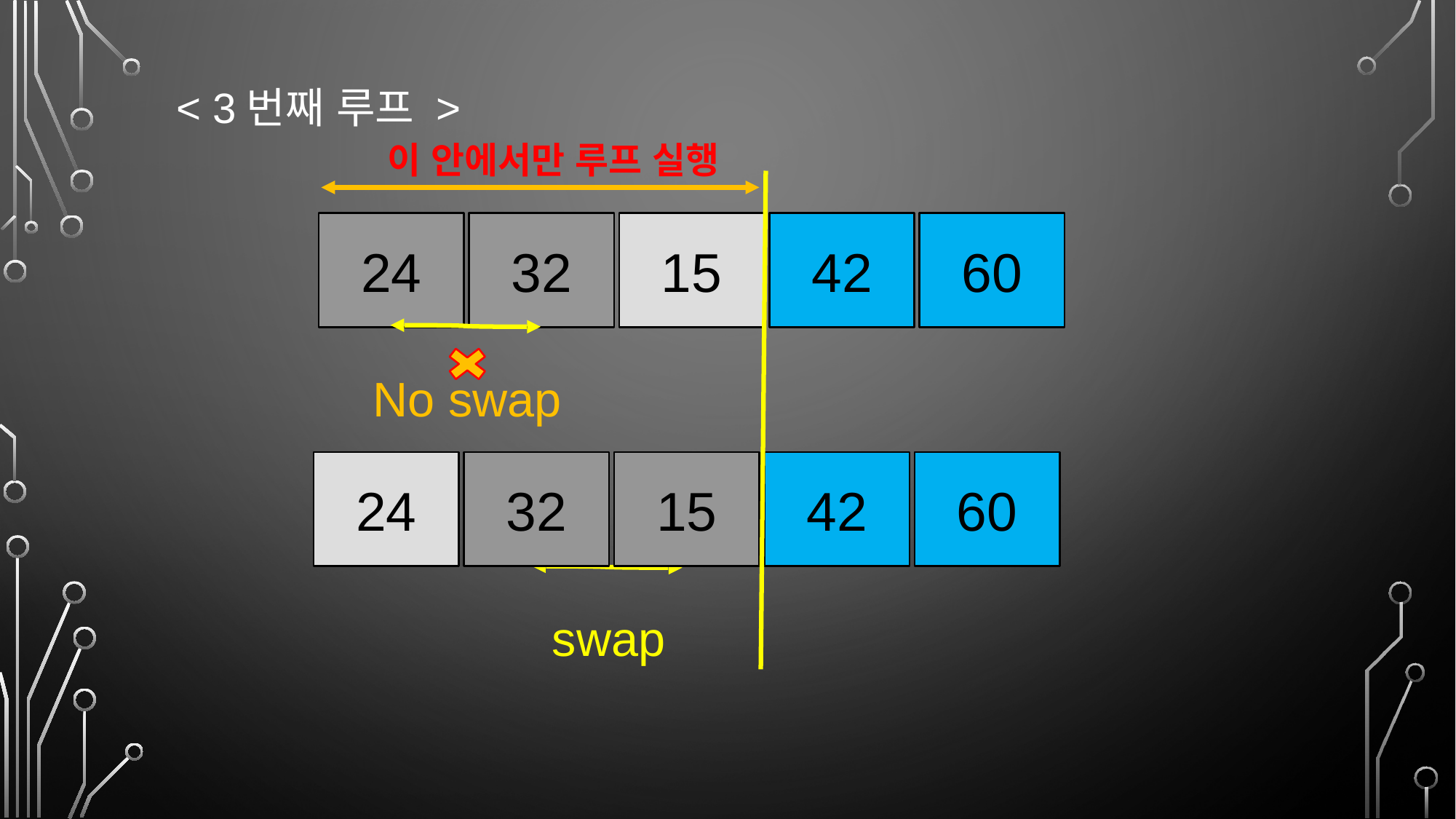

< 3번째 루프 >
이 안에서만 루프 실행
24
32
15
42
60

No swap
24
32
15
42
60
swap